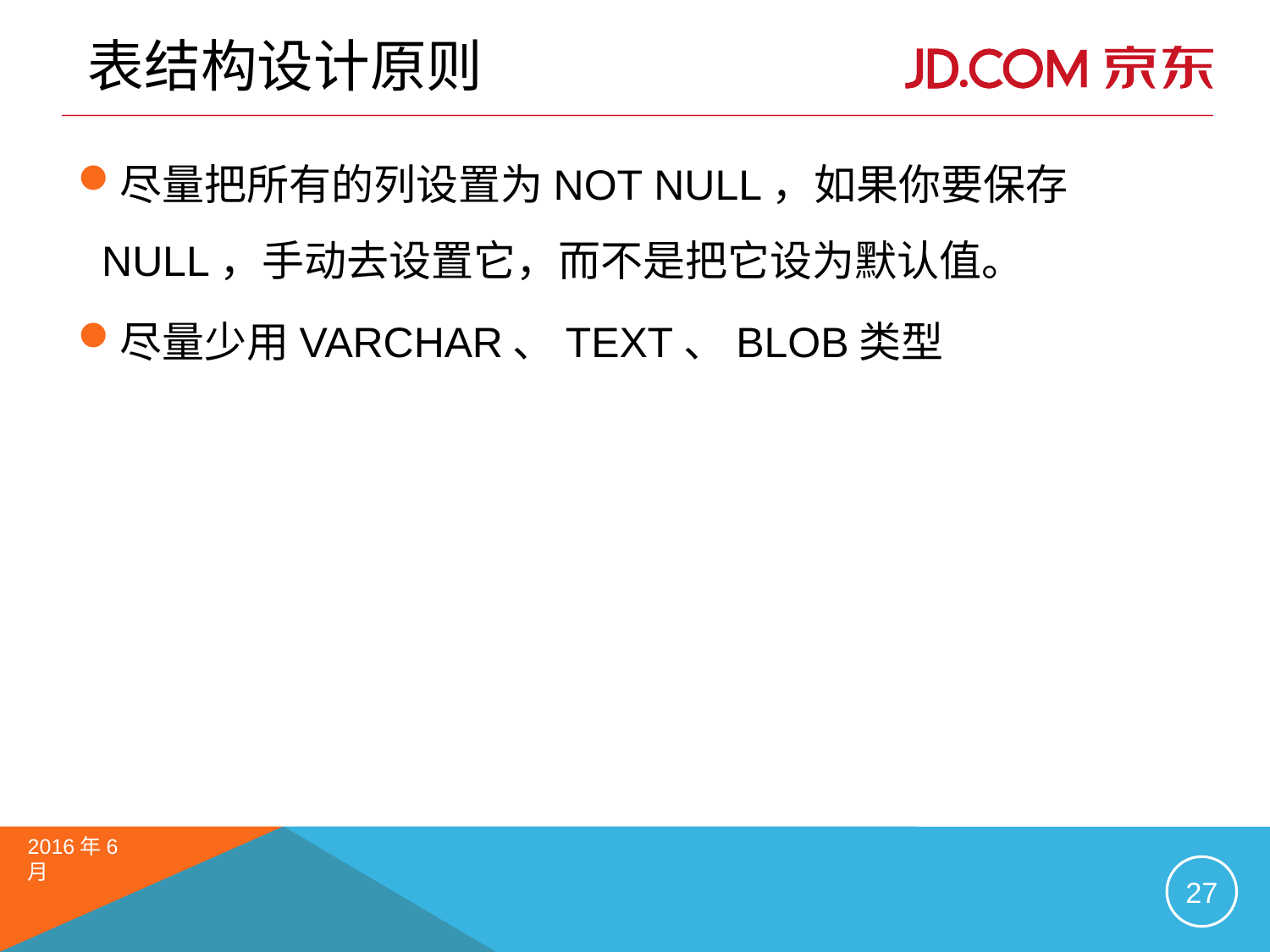

# 表结构设计原则
尽量把所有的列设置为NOT NULL，如果你要保存NULL，手动去设置它，而不是把它设为默认值。
尽量少用VARCHAR、TEXT、BLOB类型
2016年6月
27